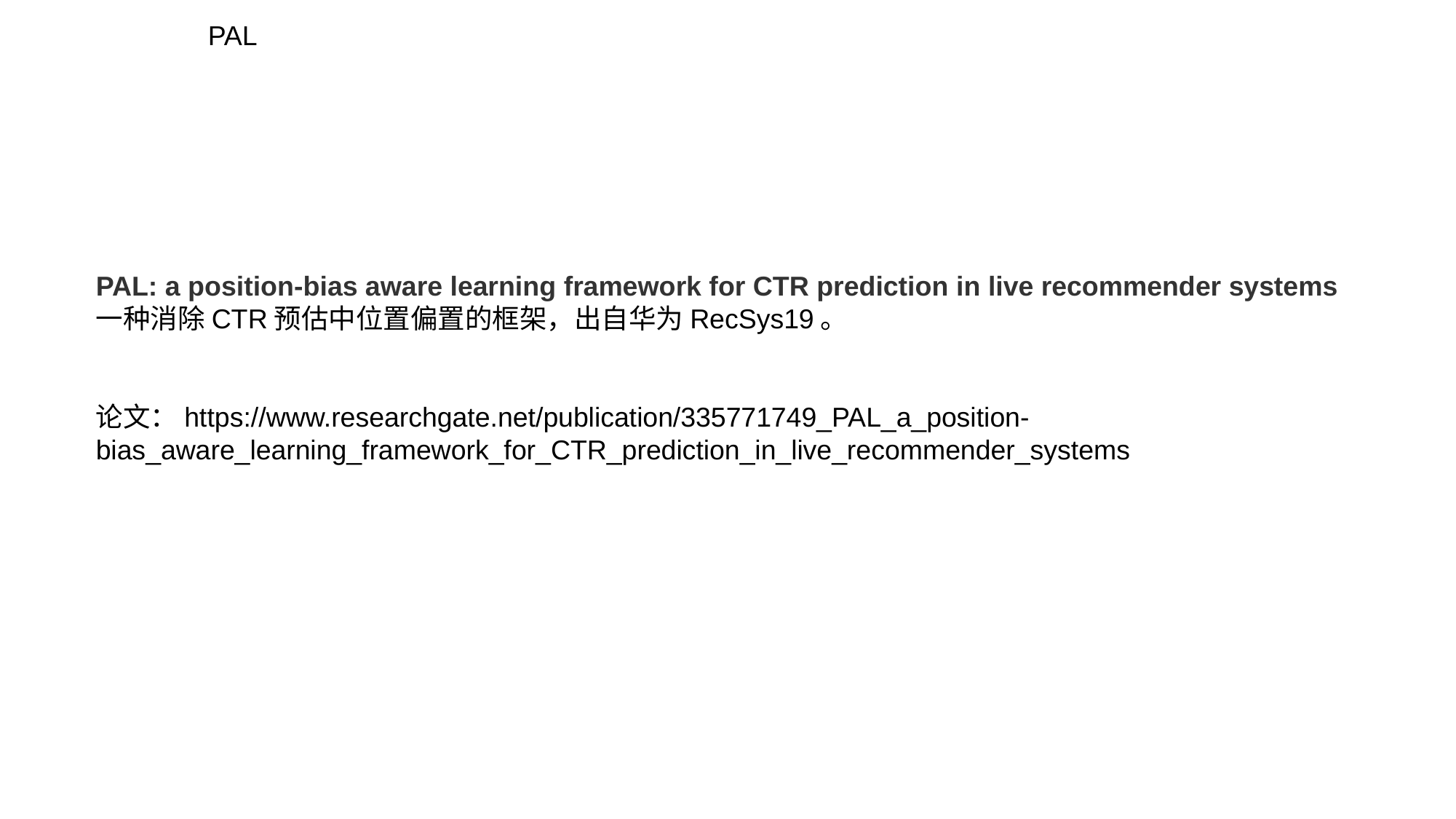

PAL
PAL: a position-bias aware learning framework for CTR prediction in live recommender systems
一种消除CTR预估中位置偏置的框架，出自华为RecSys19。

论文：https://www.researchgate.net/publication/335771749_PAL_a_position-bias_aware_learning_framework_for_CTR_prediction_in_live_recommender_systems